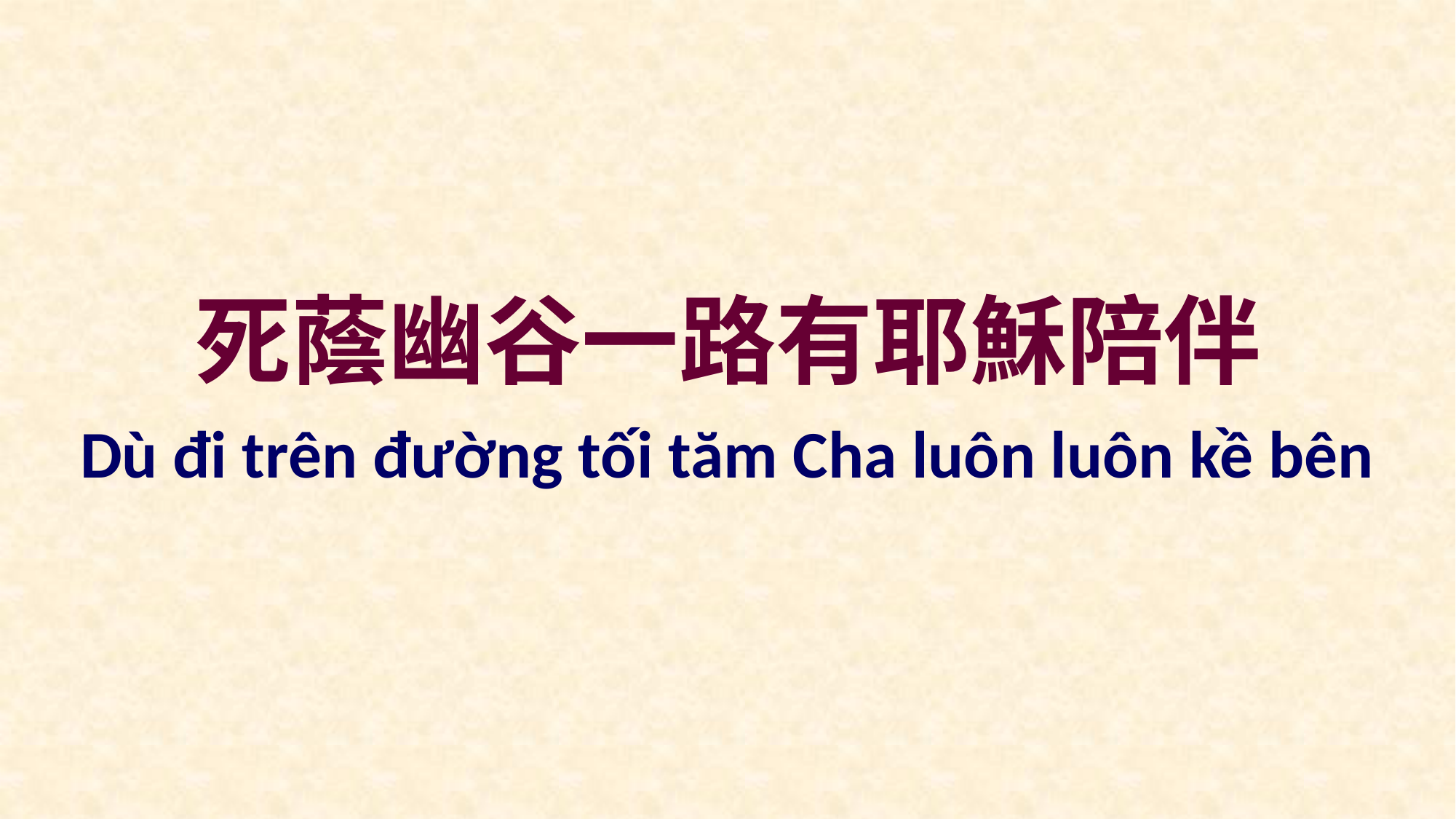

死蔭幽谷一路有耶穌陪伴
Dù đi trên đường tối tăm Cha luôn luôn kề bên